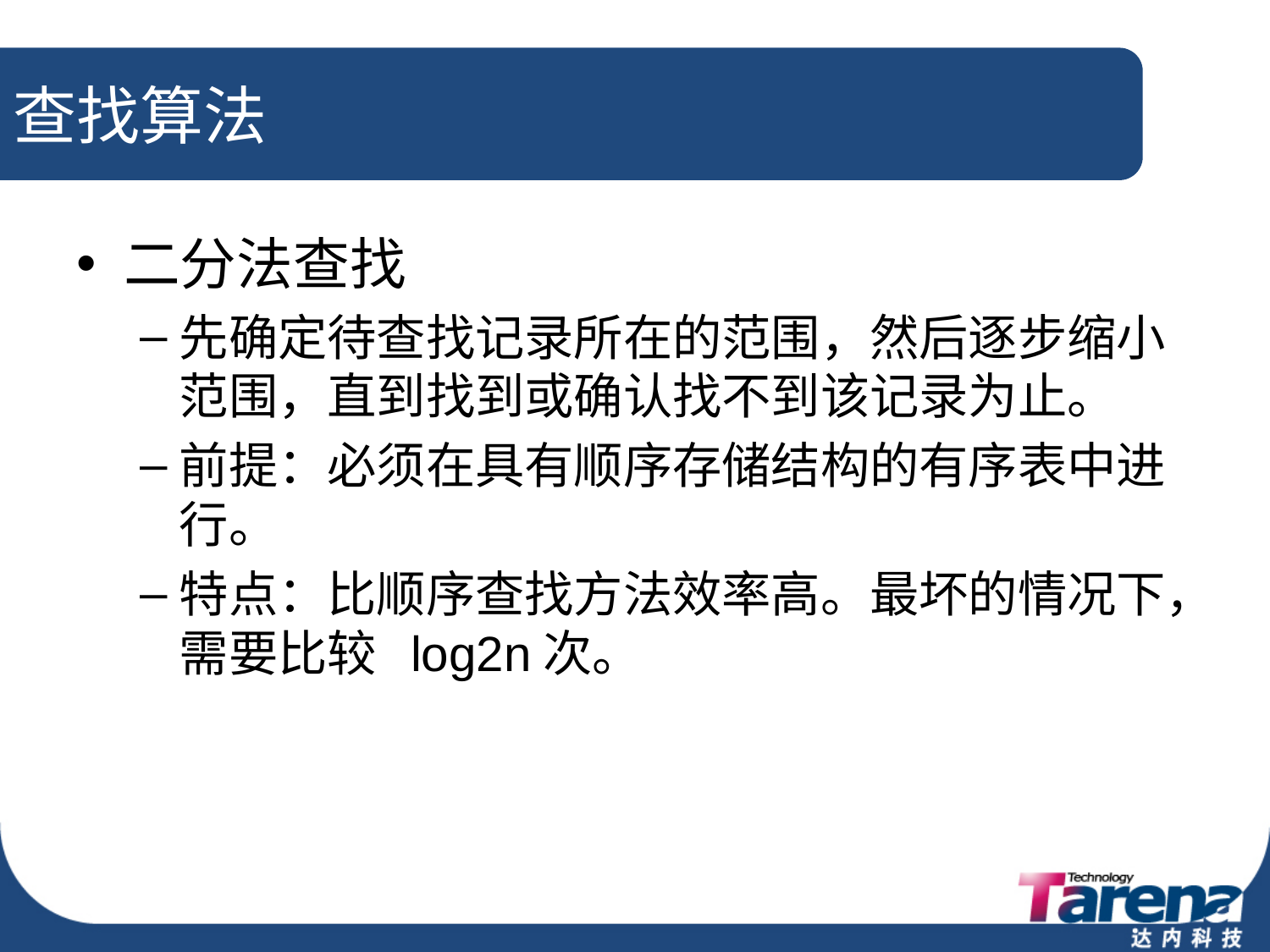

# 查找算法
二分法查找
先确定待查找记录所在的范围，然后逐步缩小范围，直到找到或确认找不到该记录为止。
前提：必须在具有顺序存储结构的有序表中进行。
特点：比顺序查找方法效率高。最坏的情况下，需要比较  log2n次。